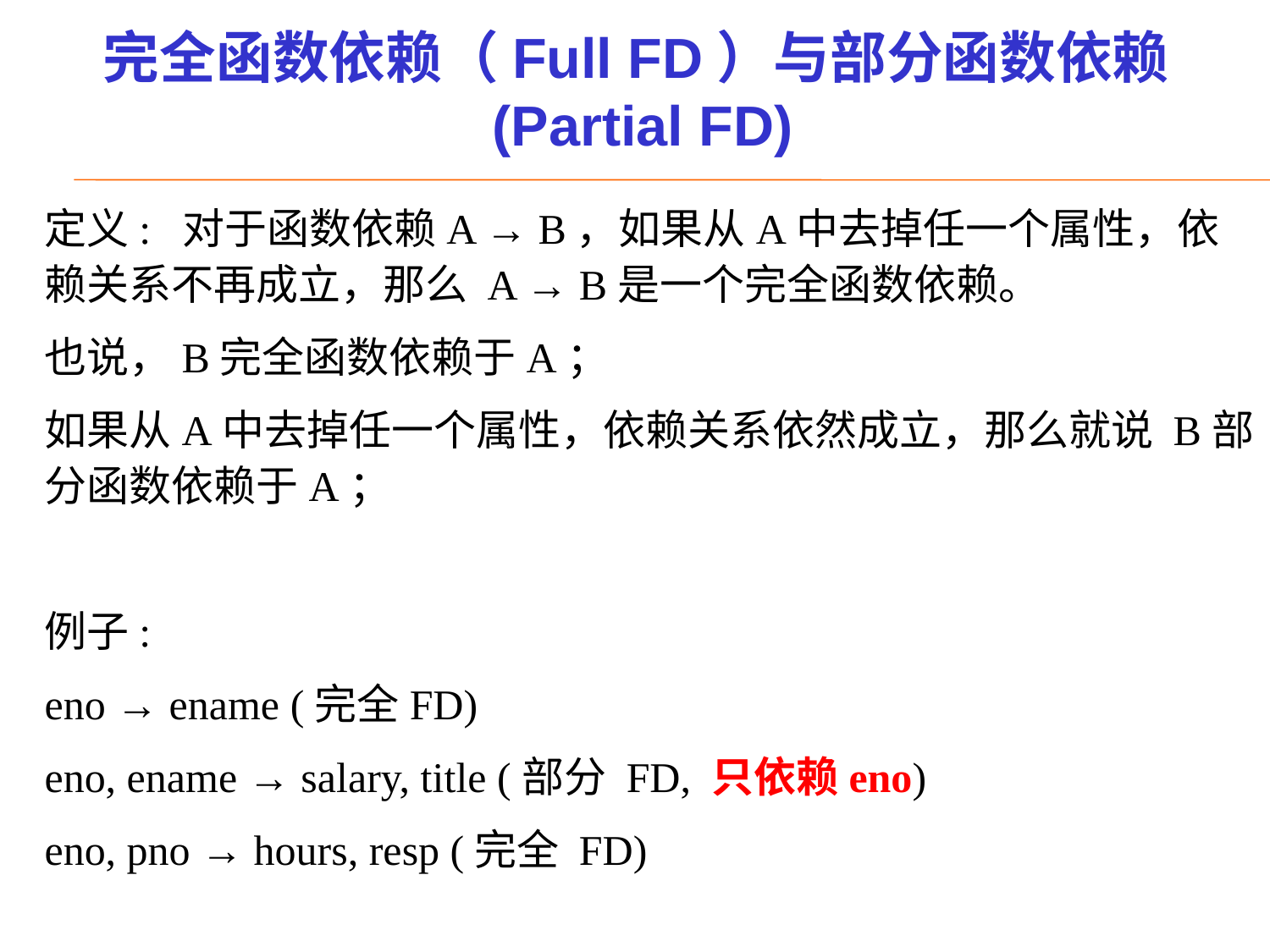

# 完全函数依赖（Full FD）与部分函数依赖(Partial FD)
定义:  对于函数依赖A → B，如果从A中去掉任一个属性，依赖关系不再成立，那么 A → B是一个完全函数依赖。
也说，B完全函数依赖于A；
如果从A中去掉任一个属性，依赖关系依然成立，那么就说 B部分函数依赖于A；

例子:
eno → ename (完全FD)
eno, ename → salary, title (部分 FD, 只依赖eno)
eno, pno → hours, resp (完全 FD)